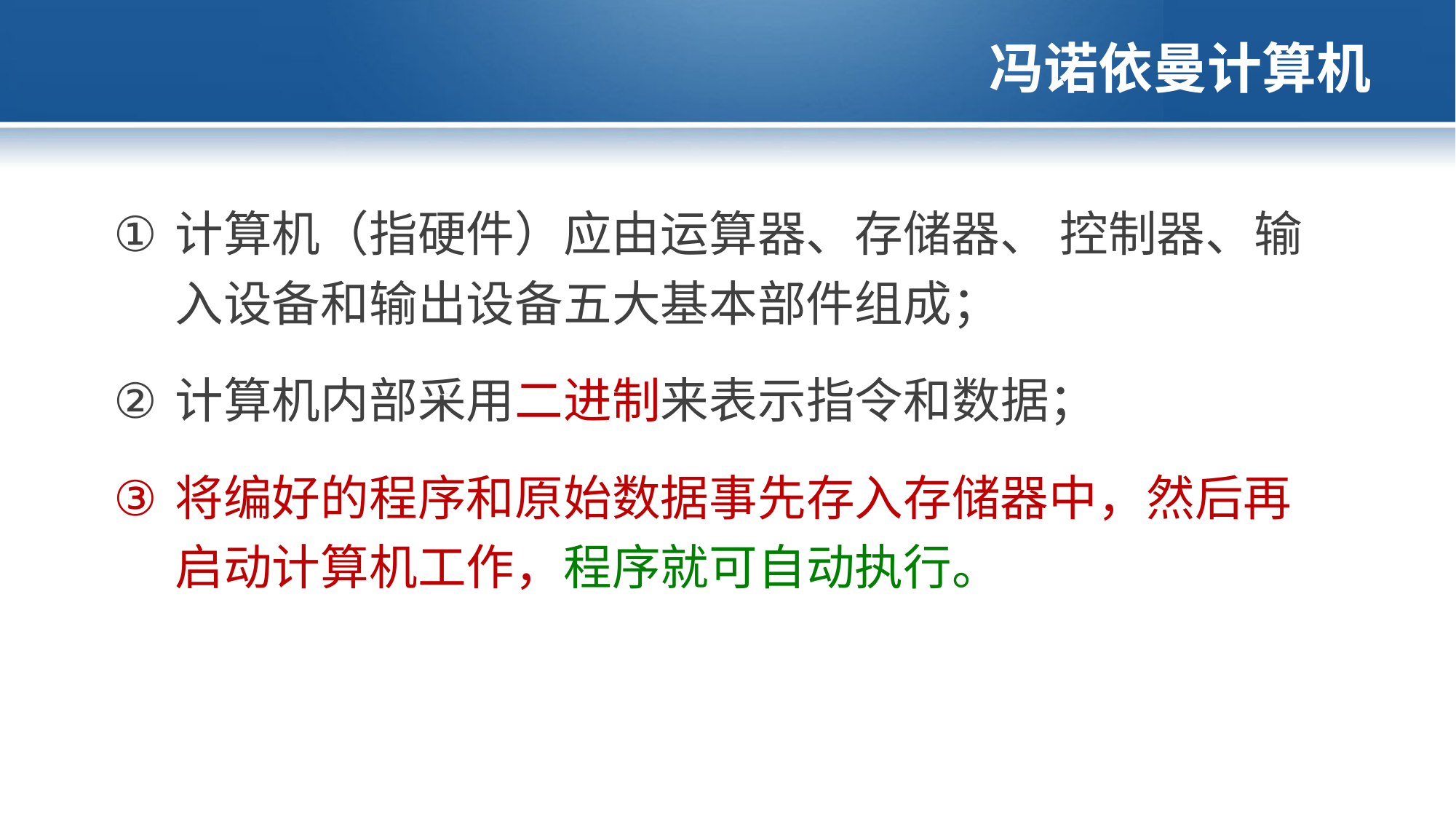

# 冯诺依曼计算机
计算机（指硬件）应由运算器、存储器、 控制器、输入设备和输出设备五大基本部件组成；
计算机内部采用二进制来表示指令和数据；
将编好的程序和原始数据事先存入存储器中，然后再启动计算机工作，程序就可自动执行。